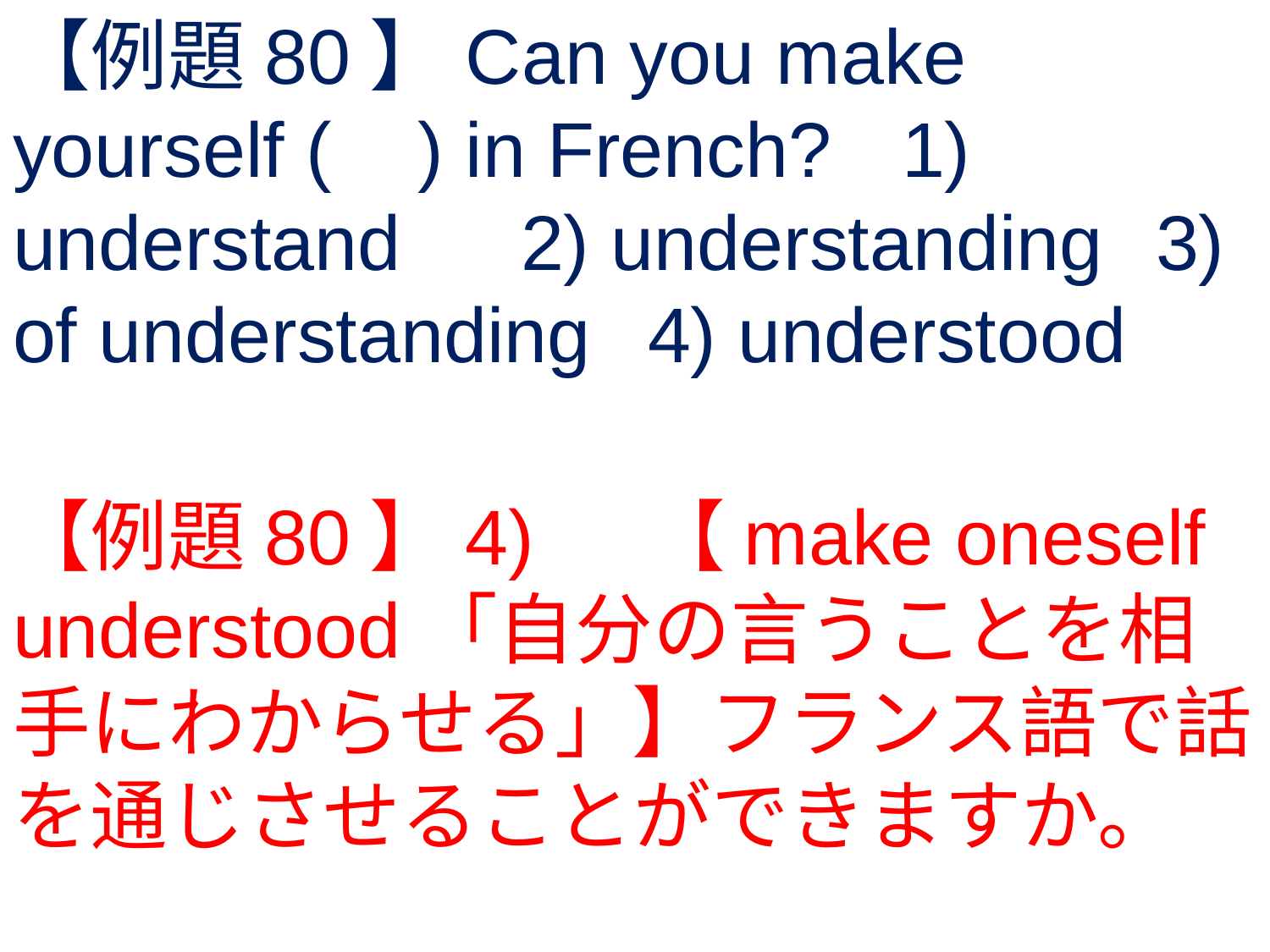

# 【例題80】Can you make yourself (    ) in French?	1) understand	2) understanding	3) of understanding	4) understood
【例題80】4) 	【make oneself understood「自分の言うことを相手にわからせる」】フランス語で話を通じさせることができますか。